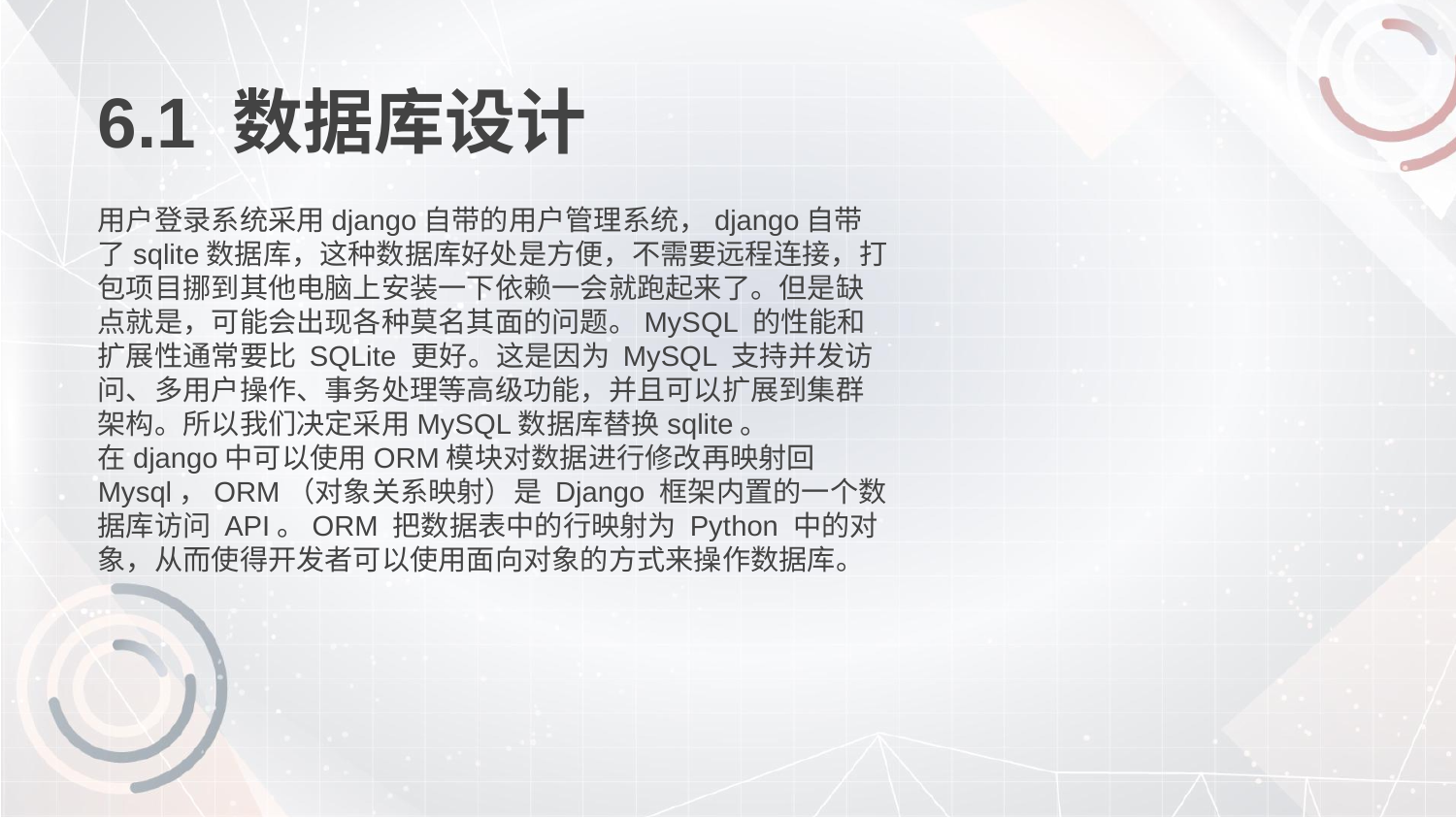

6.1 数据库设计
用户登录系统采用django自带的用户管理系统，django自带了sqlite数据库，这种数据库好处是方便，不需要远程连接，打包项目挪到其他电脑上安装一下依赖一会就跑起来了。但是缺点就是，可能会出现各种莫名其面的问题。MySQL 的性能和扩展性通常要比 SQLite 更好。这是因为 MySQL 支持并发访问、多用户操作、事务处理等高级功能，并且可以扩展到集群架构。所以我们决定采用MySQL数据库替换sqlite。
在django中可以使用ORM模块对数据进行修改再映射回Mysql，ORM（对象关系映射）是 Django 框架内置的一个数据库访问 API。ORM 把数据表中的行映射为 Python 中的对象，从而使得开发者可以使用面向对象的方式来操作数据库。